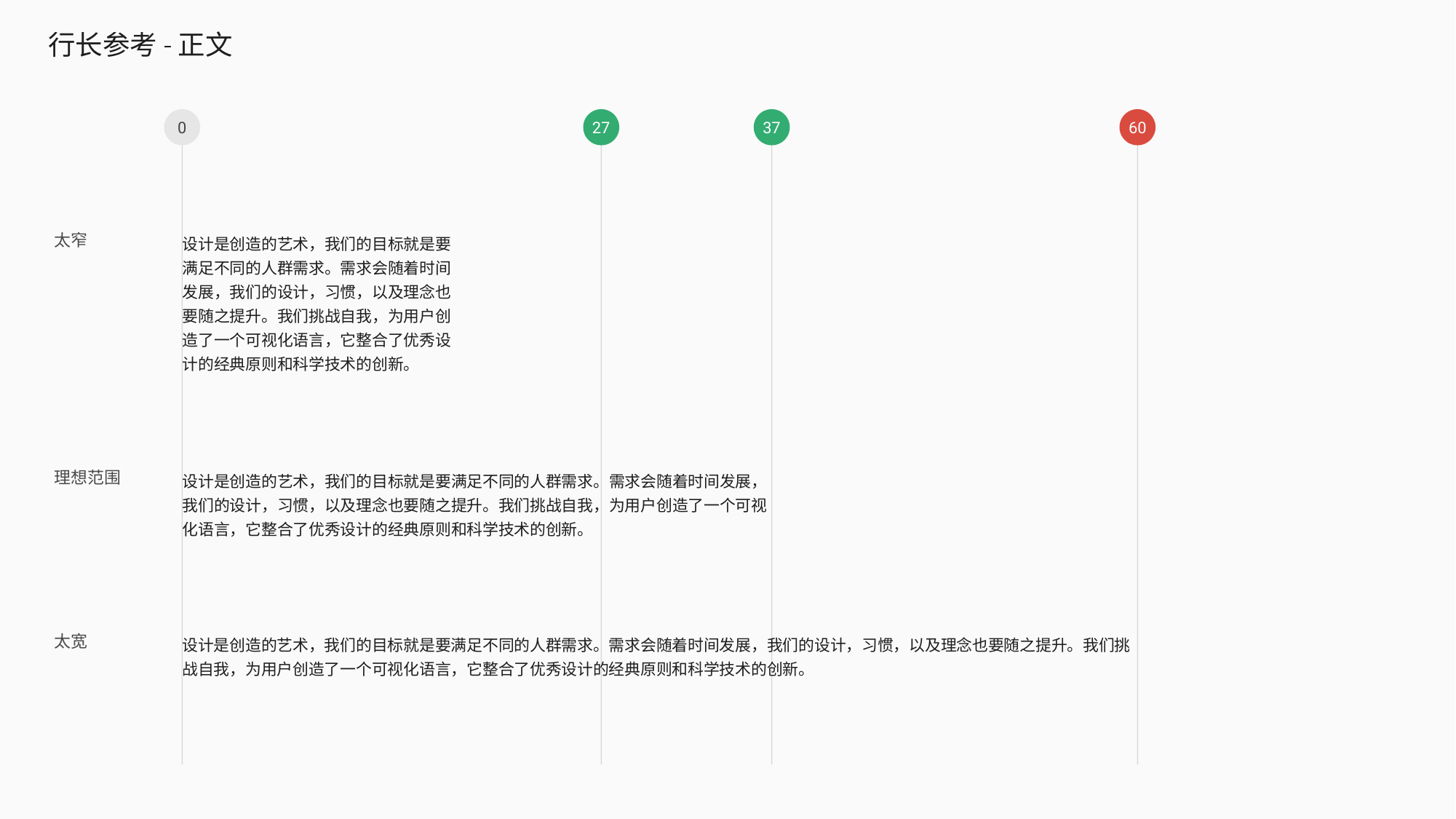

行长参考-正文

0

27

37

60
太窄
设计是创造的艺术，我们的目标就是要满足不同的人群需求。需求会随着时间发展，我们的设计，习惯，以及理念也要随之提升。我们挑战自我，为用户创造了一个可视化语言，它整合了优秀设计的经典原则和科学技术的创新。
理想范围
设计是创造的艺术，我们的目标就是要满足不同的人群需求。需求会随着时间发展，我们的设计，习惯，以及理念也要随之提升。我们挑战自我，为用户创造了一个可视化语言，它整合了优秀设计的经典原则和科学技术的创新。
太宽
设计是创造的艺术，我们的目标就是要满足不同的人群需求。需求会随着时间发展，我们的设计，习惯，以及理念也要随之提升。我们挑战自我，为用户创造了一个可视化语言，它整合了优秀设计的经典原则和科学技术的创新。